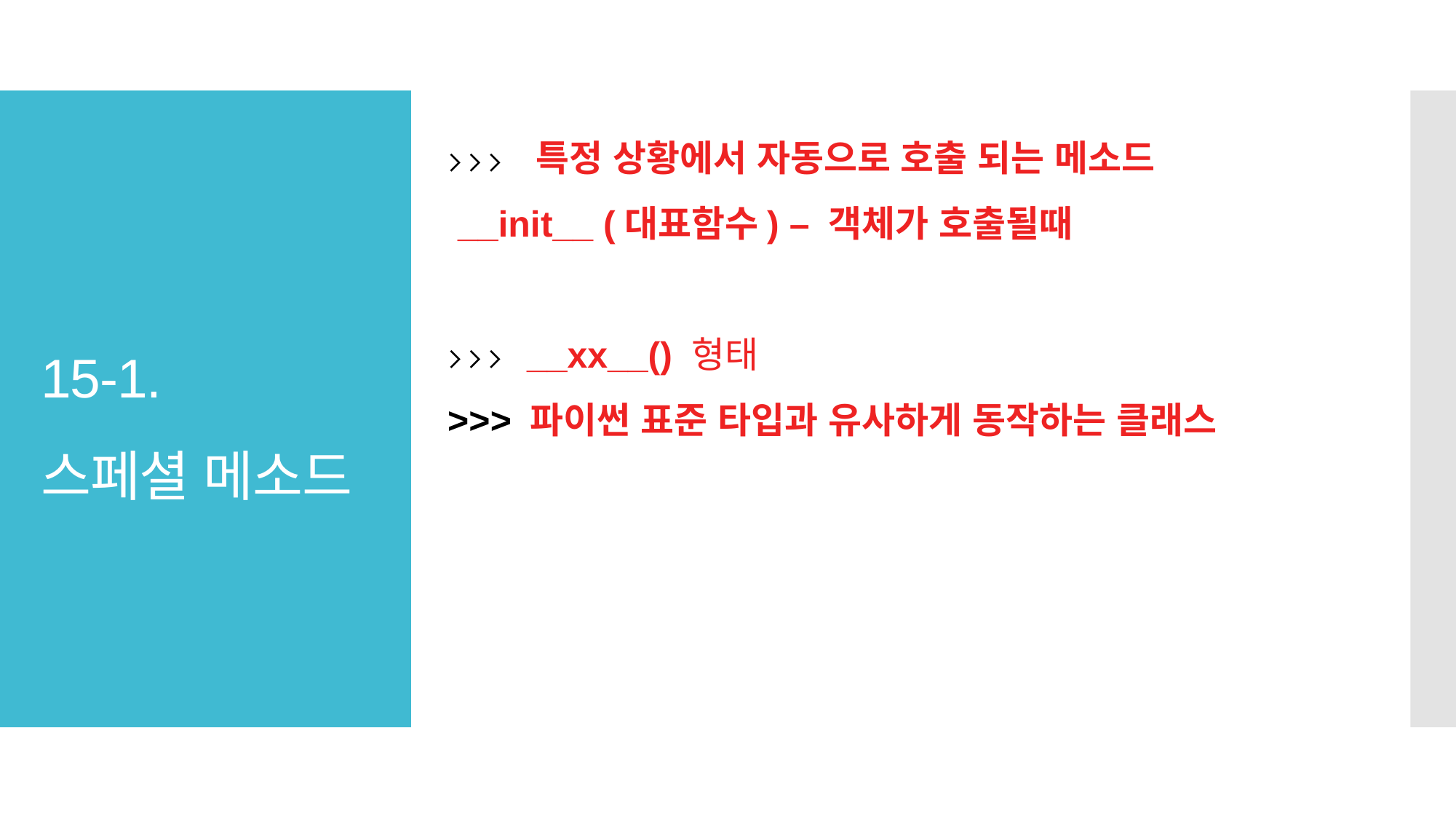

>>> 특정 상황에서 자동으로 호출 되는 메소드
 __init__ (대표함수) – 객체가 호출될때

>>> __xx__() 형태
>>> 파이썬 표준 타입과 유사하게 동작하는 클래스
# 15-1. 스페셜 메소드